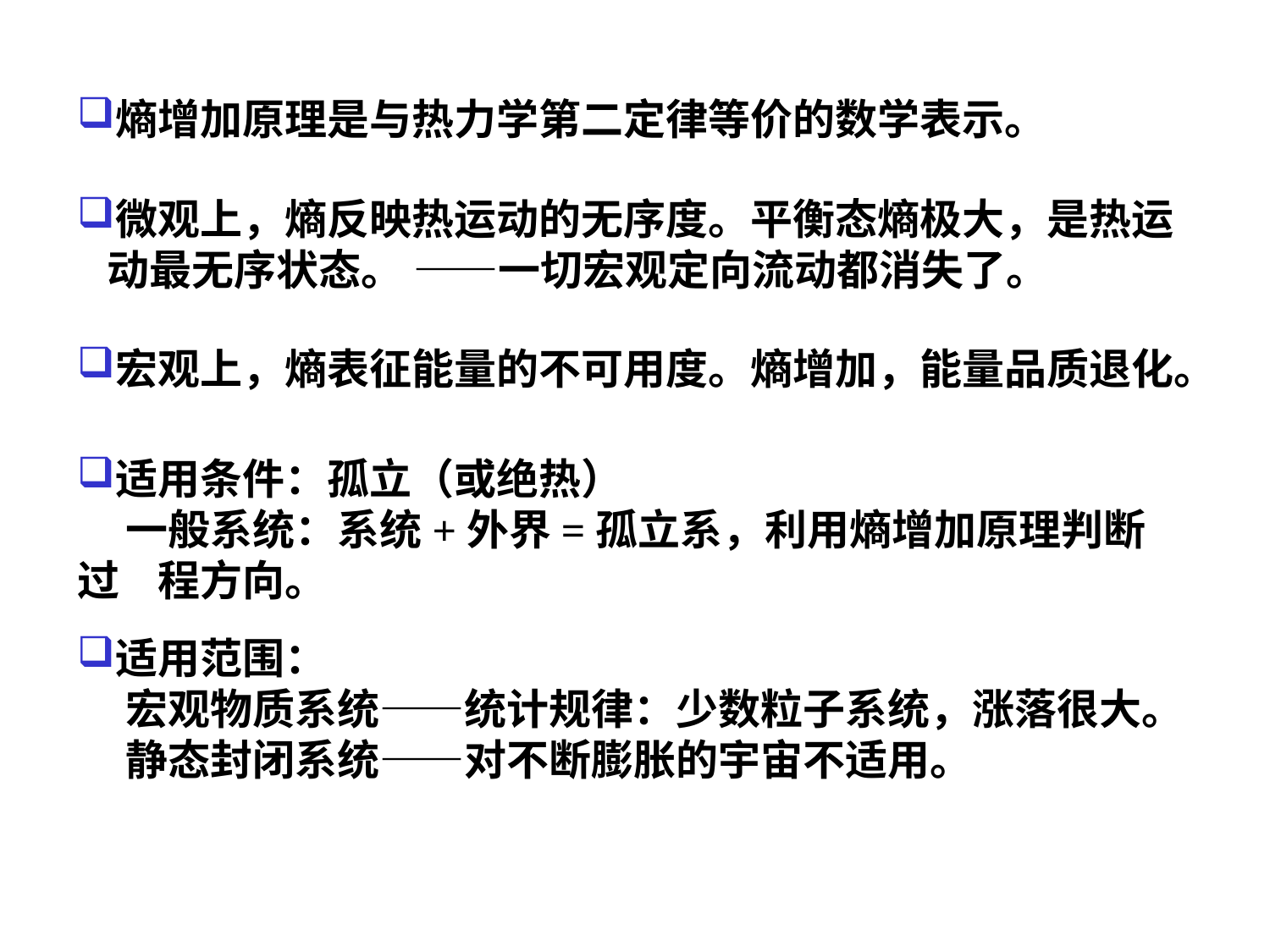

熵增加原理是与热力学第二定律等价的数学表示。
微观上，熵反映热运动的无序度。平衡态熵极大，是热运动最无序状态。 ——一切宏观定向流动都消失了。
宏观上，熵表征能量的不可用度。熵增加，能量品质退化。
适用条件：孤立（或绝热）
    一般系统：系统+外界=孤立系，利用熵增加原理判断过    程方向。
适用范围：
    宏观物质系统——统计规律：少数粒子系统，涨落很大。
    静态封闭系统——对不断膨胀的宇宙不适用。